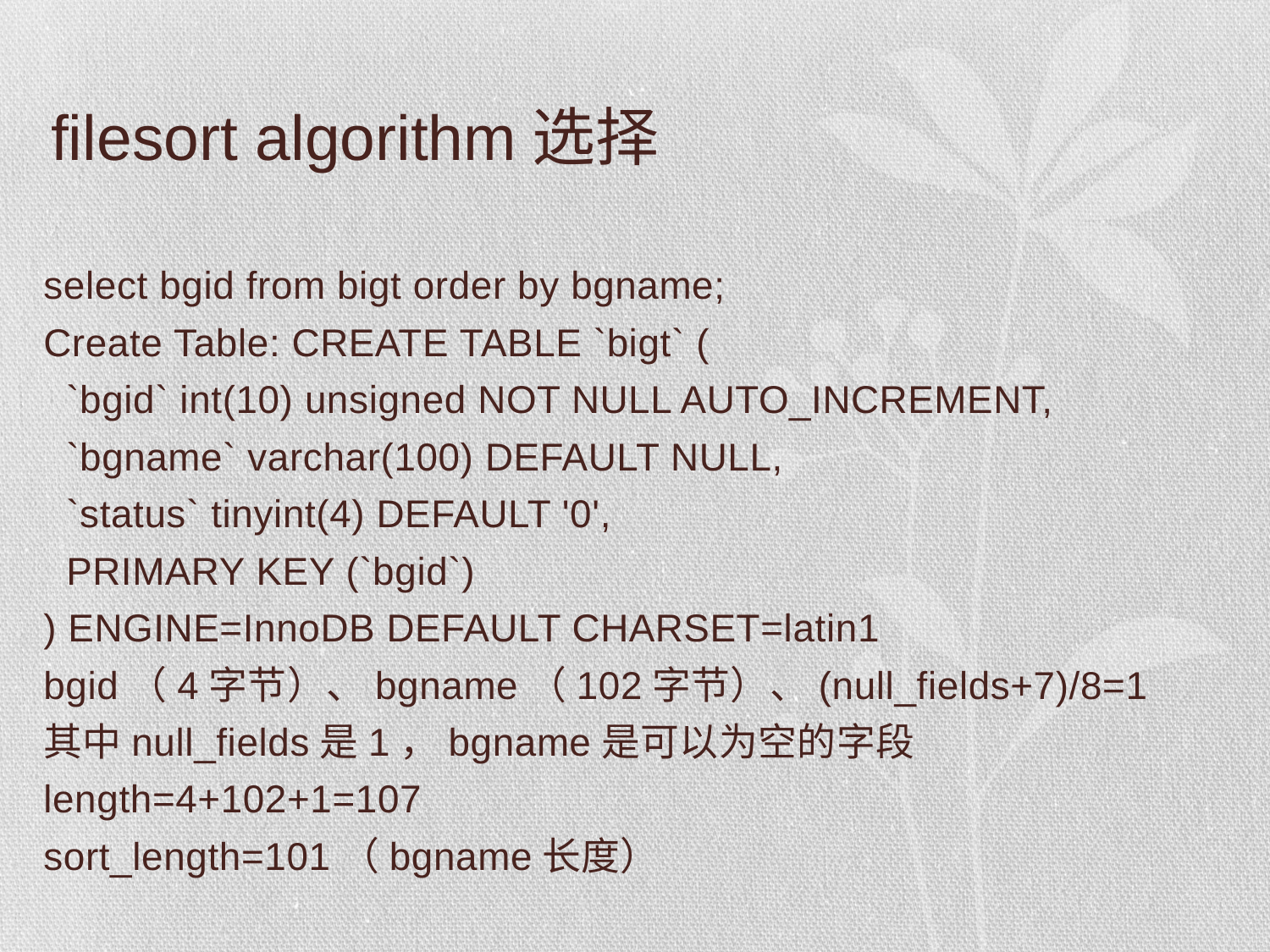

# filesort algorithm选择
select bgid from bigt order by bgname;
Create Table: CREATE TABLE `bigt` (
  `bgid` int(10) unsigned NOT NULL AUTO_INCREMENT,
  `bgname` varchar(100) DEFAULT NULL,
  `status` tinyint(4) DEFAULT '0',
  PRIMARY KEY (`bgid`)
) ENGINE=InnoDB DEFAULT CHARSET=latin1
bgid（4字节）、bgname（102字节）、(null_fields+7)/8=1
其中null_fields是1，bgname是可以为空的字段
length=4+102+1=107
sort_length=101（bgname长度）